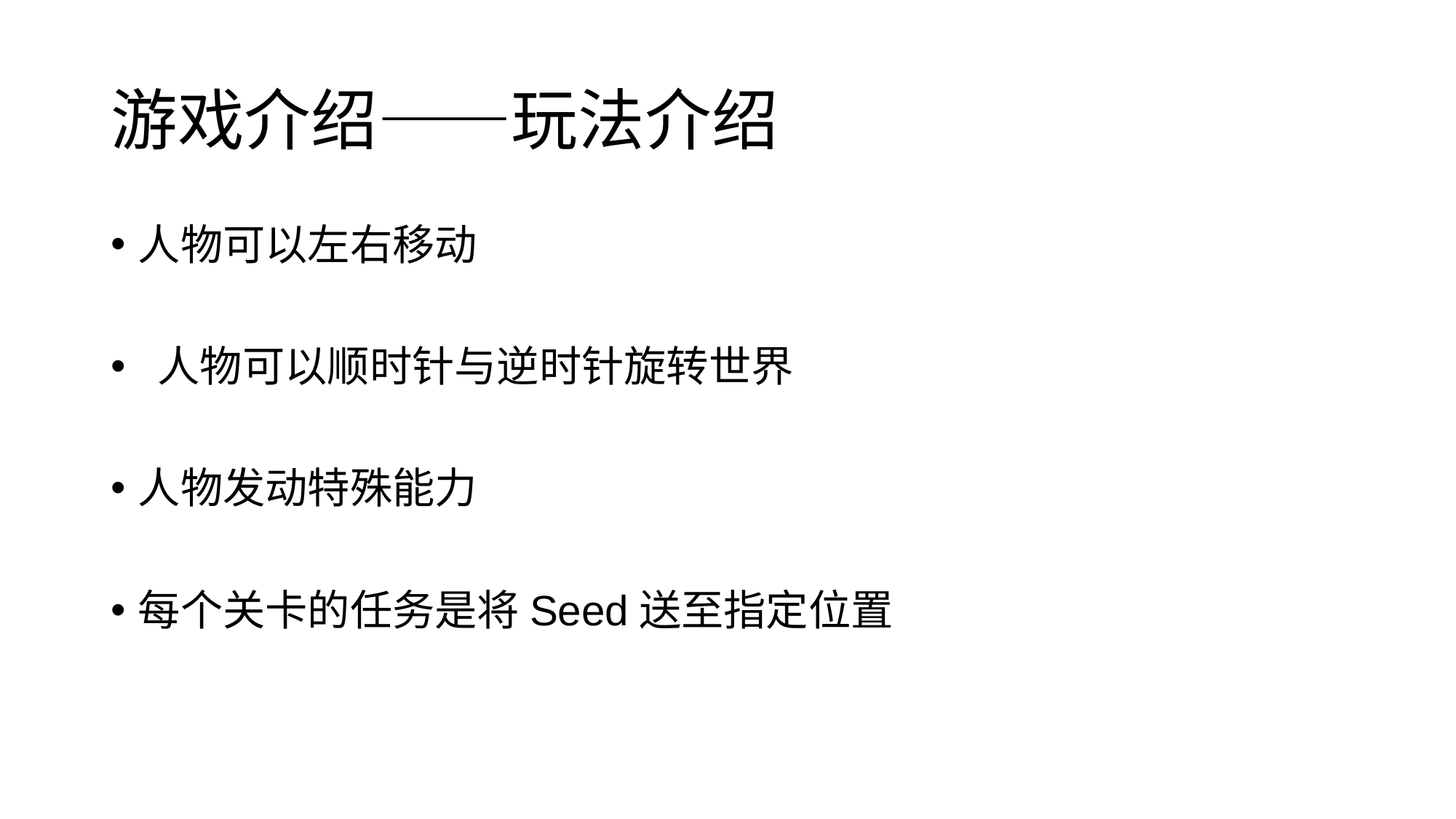

# 游戏介绍——玩法介绍
人物可以左右移动

 人物可以顺时针与逆时针旋转世界

人物发动特殊能力

每个关卡的任务是将Seed送至指定位置